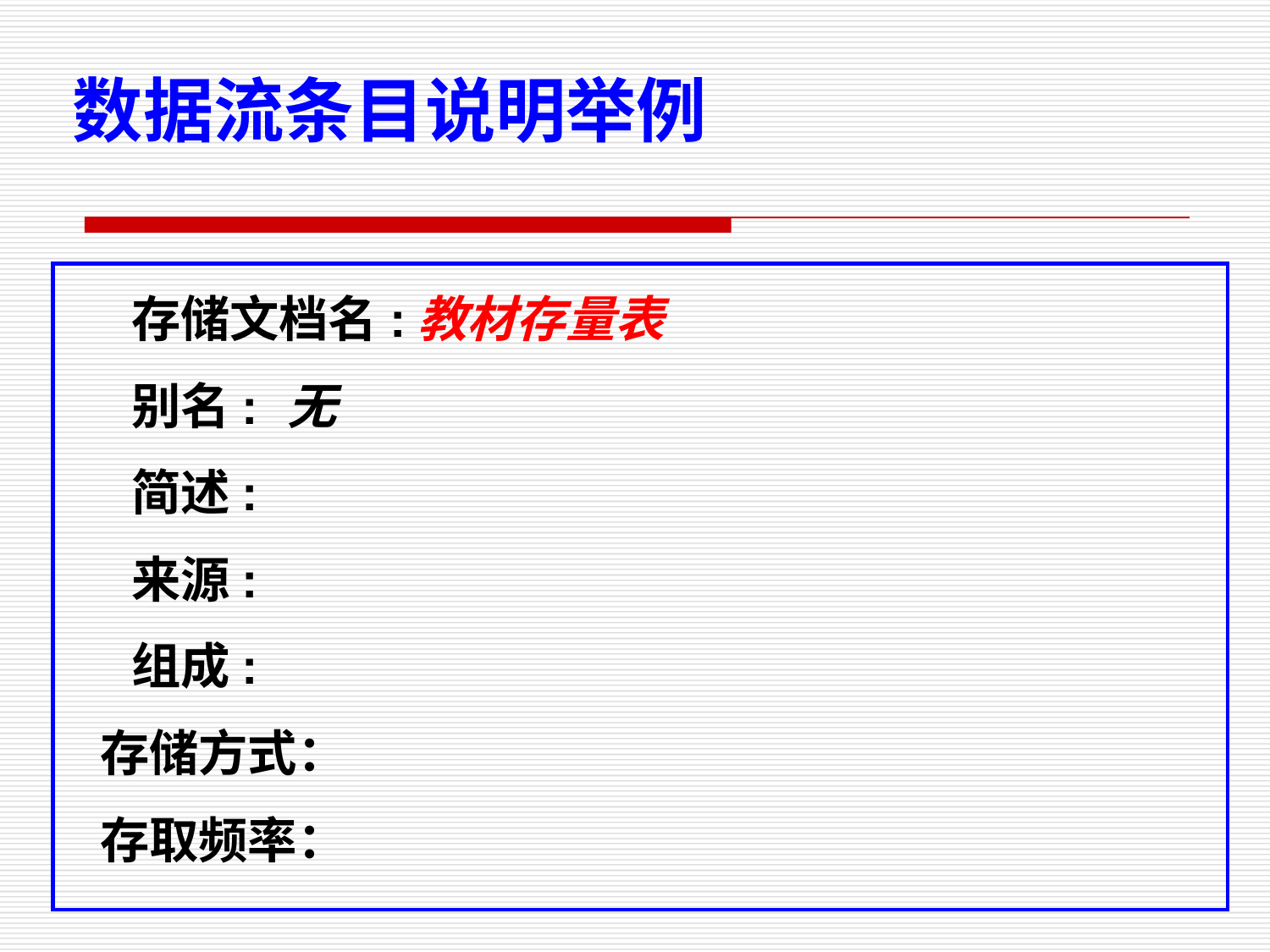

数据流条目说明举例
存储文档名:教材存量表
别名: 无
简述:
来源:
组成:
  存储方式：
  存取频率：